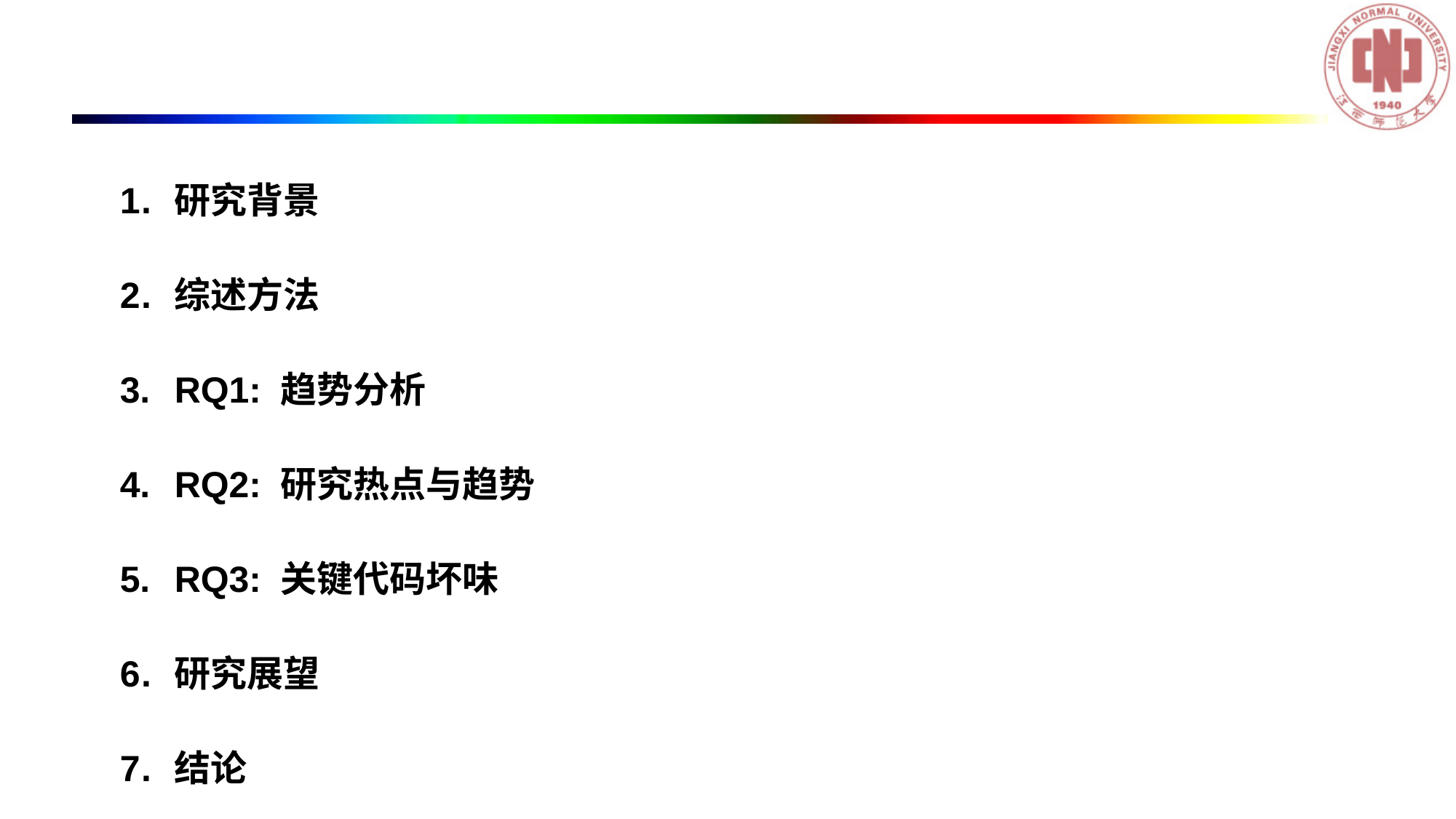

研究背景
综述方法
RQ1: 趋势分析
RQ2: 研究热点与趋势
RQ3: 关键代码坏味
研究展望
结论

2